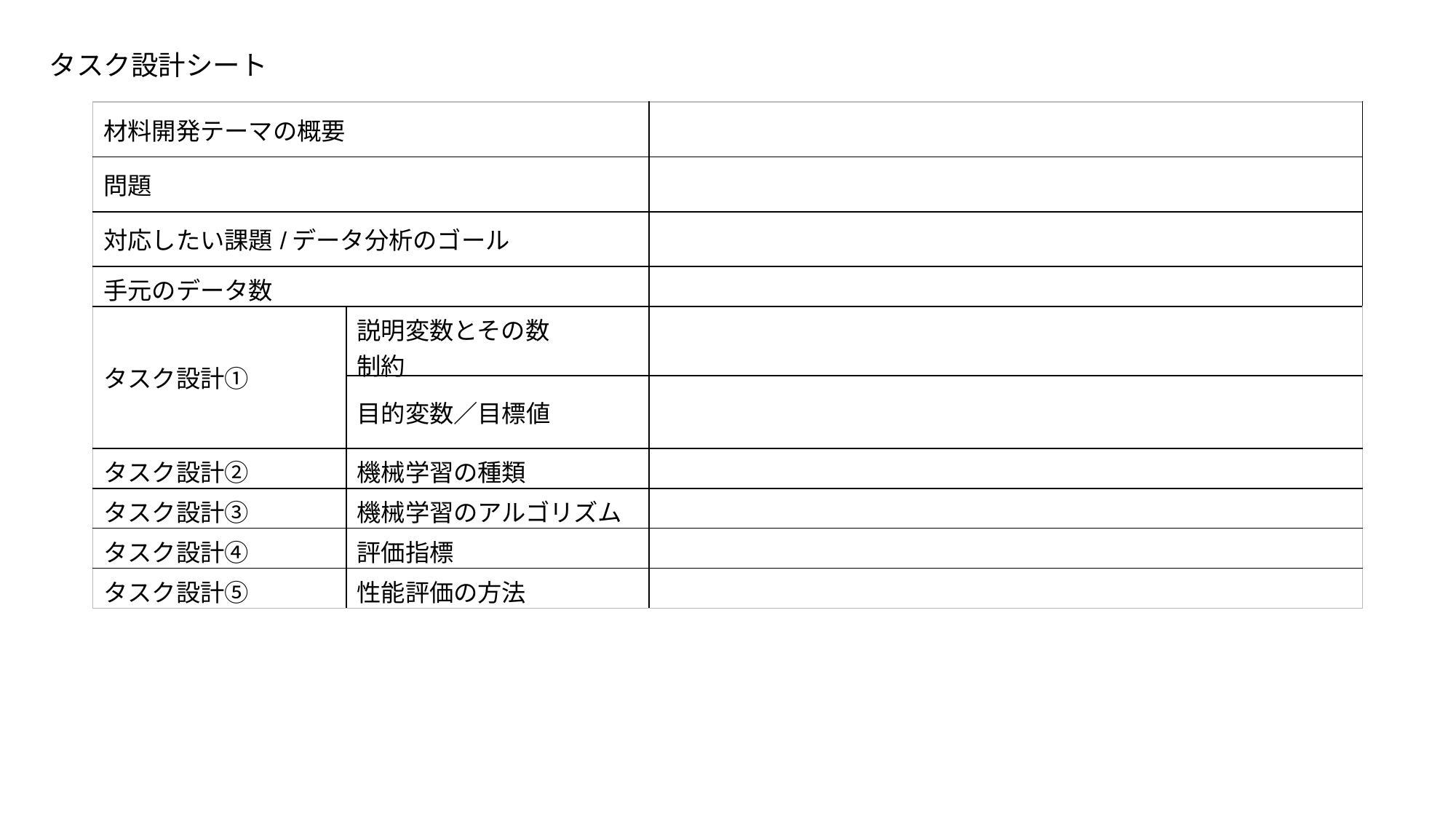

タスク設計シート
| 材料開発テーマの概要 |  |  |
| --- | --- | --- |
| 問題 |  |  |
| 対応したい課題/データ分析のゴール |  |  |
| 手元のデータ数 |  |  |
| タスク設計① | 説明変数とその数 制約 |  |
|  | 目的変数／目標値 |  |
| タスク設計② | 機械学習の種類 |  |
| タスク設計③ | 機械学習のアルゴリズム |  |
| タスク設計④ | 評価指標 |  |
| タスク設計⑤ | 性能評価の方法 |  |